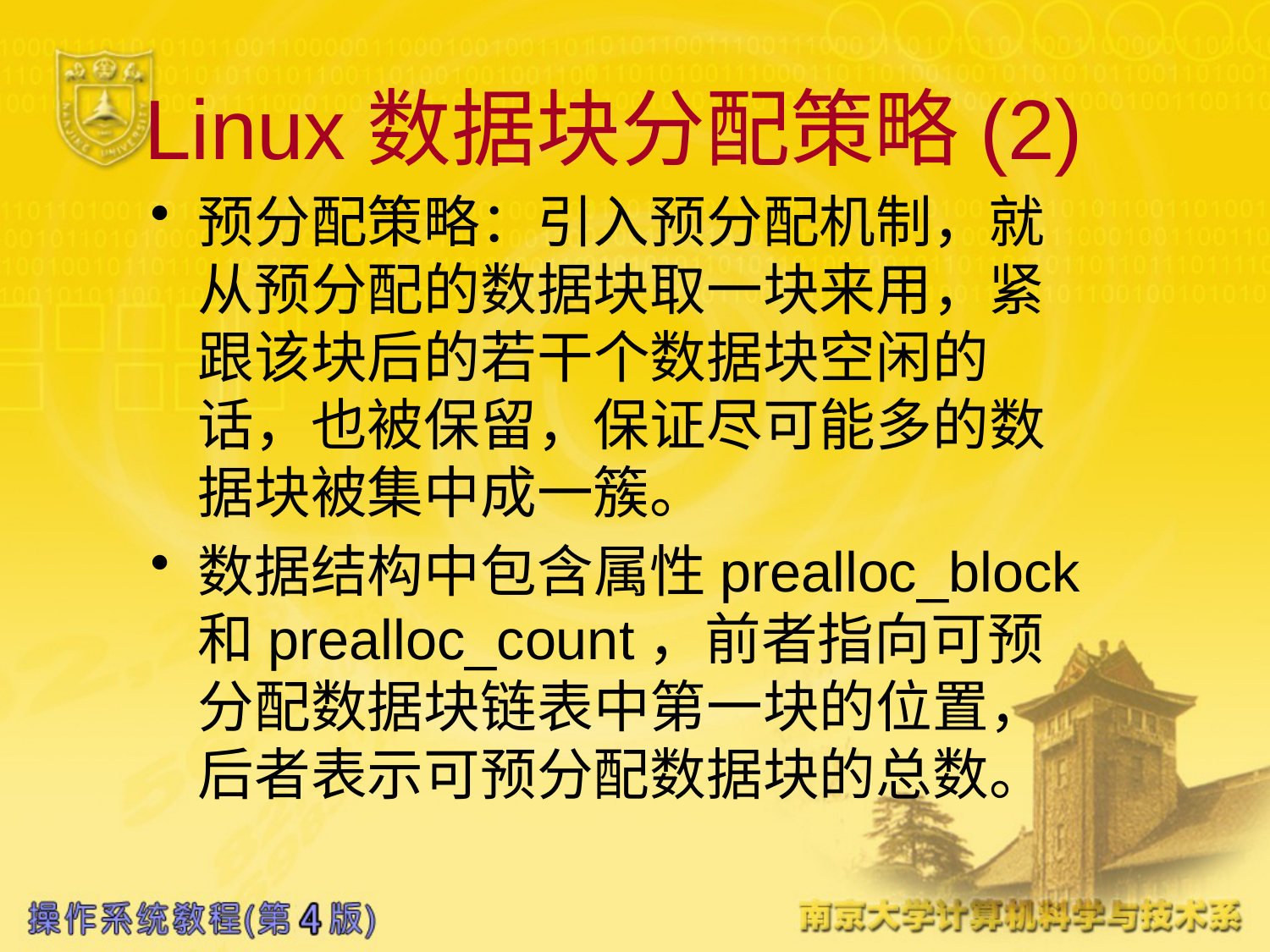

# Linux数据块分配策略(2)
预分配策略：引入预分配机制，就从预分配的数据块取一块来用，紧跟该块后的若干个数据块空闲的话，也被保留，保证尽可能多的数据块被集中成一簇。
数据结构中包含属性prealloc_block和prealloc_count，前者指向可预分配数据块链表中第一块的位置，后者表示可预分配数据块的总数。